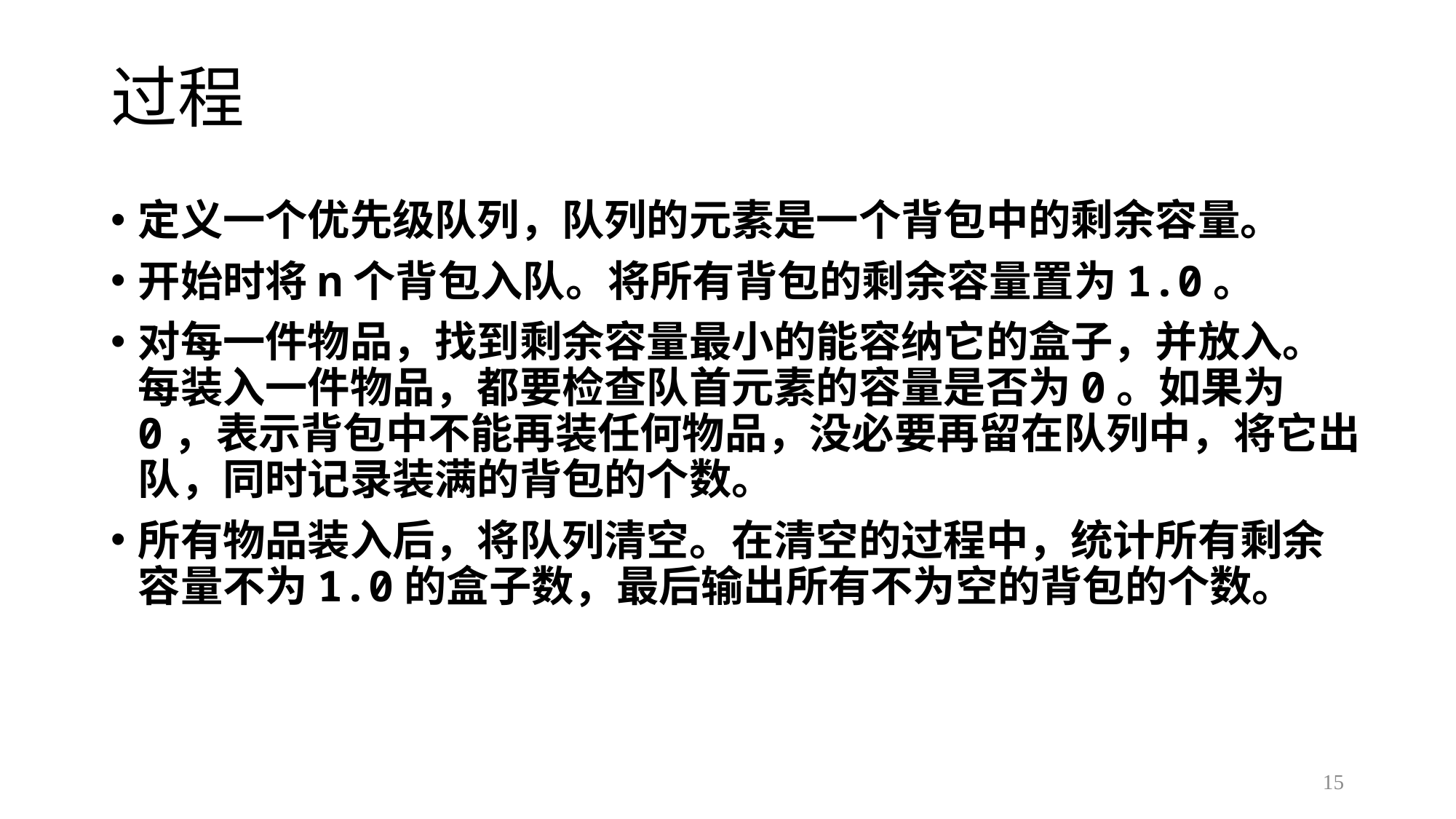

# 过程
定义一个优先级队列，队列的元素是一个背包中的剩余容量。
开始时将n个背包入队。将所有背包的剩余容量置为1.0。
对每一件物品，找到剩余容量最小的能容纳它的盒子，并放入。每装入一件物品，都要检查队首元素的容量是否为0。如果为0，表示背包中不能再装任何物品，没必要再留在队列中，将它出队，同时记录装满的背包的个数。
所有物品装入后，将队列清空。在清空的过程中，统计所有剩余容量不为1.0的盒子数，最后输出所有不为空的背包的个数。
15